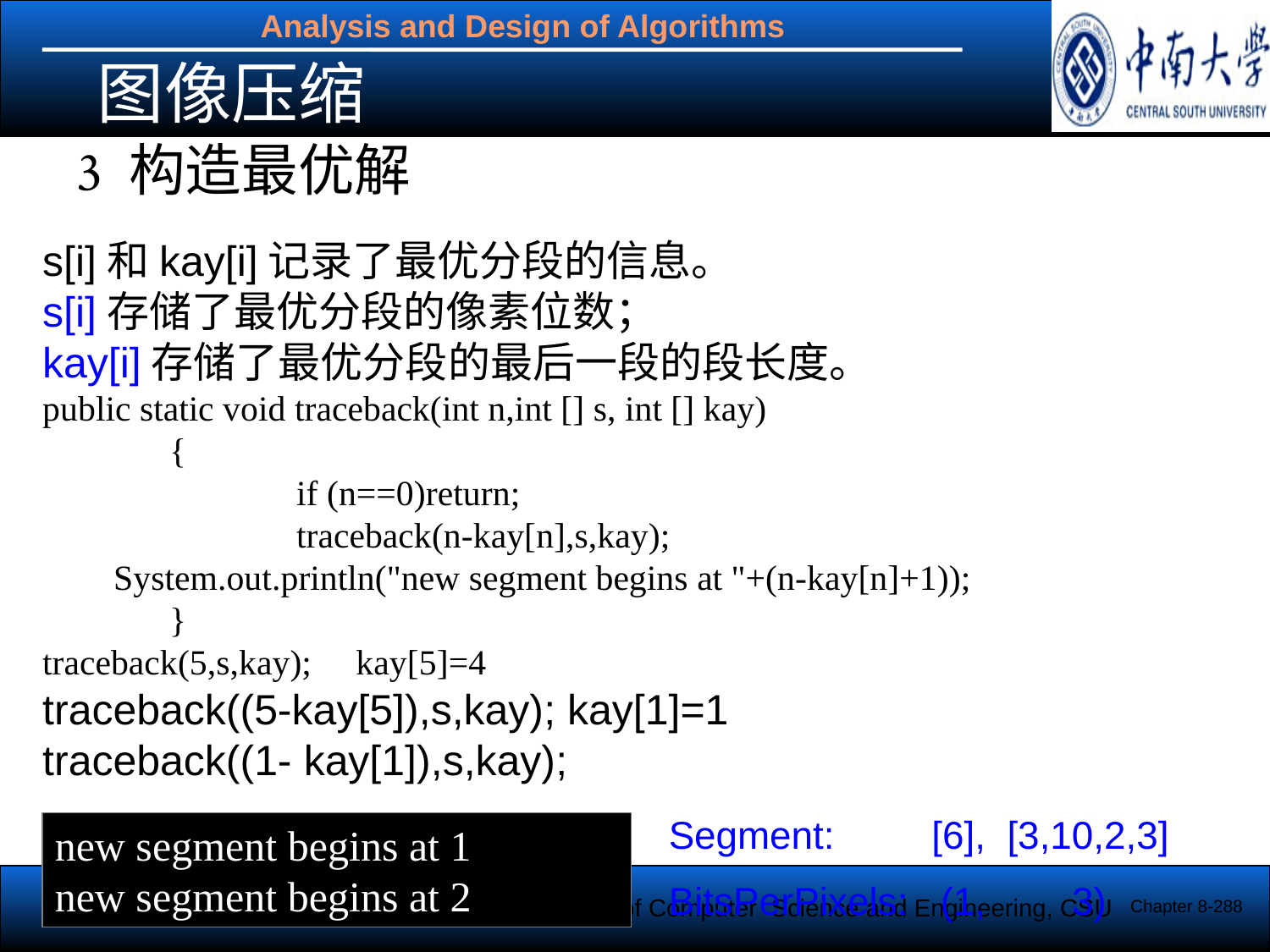

图像压缩
3 构造最优解
s[i]和kay[i]记录了最优分段的信息。
s[i]存储了最优分段的像素位数；
kay[i]存储了最优分段的最后一段的段长度。
public static void traceback(int n,int [] s, int [] kay)
	{
		if (n==0)return;
		traceback(n-kay[n],s,kay);
        System.out.println("new segment begins at "+(n-kay[n]+1));
	}
traceback(5,s,kay);     kay[5]=4
traceback((5-kay[5]),s,kay); kay[1]=1
traceback((1- kay[1]),s,kay);

Segment:         [6],  [3,10,2,3]
BitsPerPixels:   (1,        3)
new segment begins at 1
new segment begins at 2
Chapter 8-288